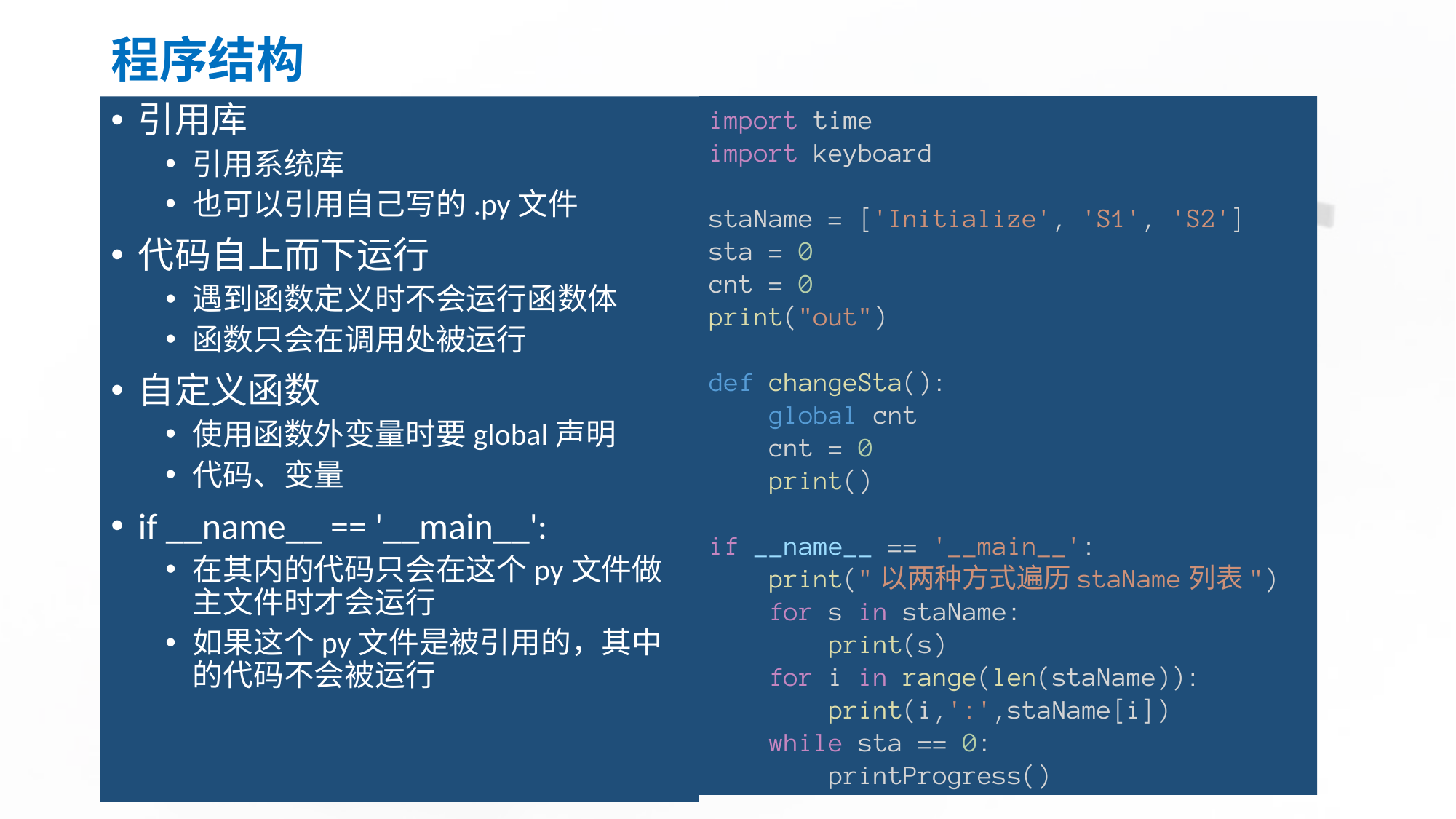

# 程序结构
引用库
引用系统库
也可以引用自己写的.py文件
代码自上而下运行
遇到函数定义时不会运行函数体
函数只会在调用处被运行
自定义函数
使用函数外变量时要global声明
代码、变量
if __name__ == '__main__':
在其内的代码只会在这个py文件做主文件时才会运行
如果这个py文件是被引用的，其中的代码不会被运行

import time
import keyboard
staName = ['Initialize', 'S1', 'S2']
sta = 0
cnt = 0
print("out")
def changeSta():
    global cnt
    cnt = 0
    print()
if __name__ == '__main__':
    print("以两种方式遍历staName列表")
    for s in staName:
        print(s)
    for i in range(len(staName)):
        print(i,':',staName[i])
    while sta == 0:
        printProgress()